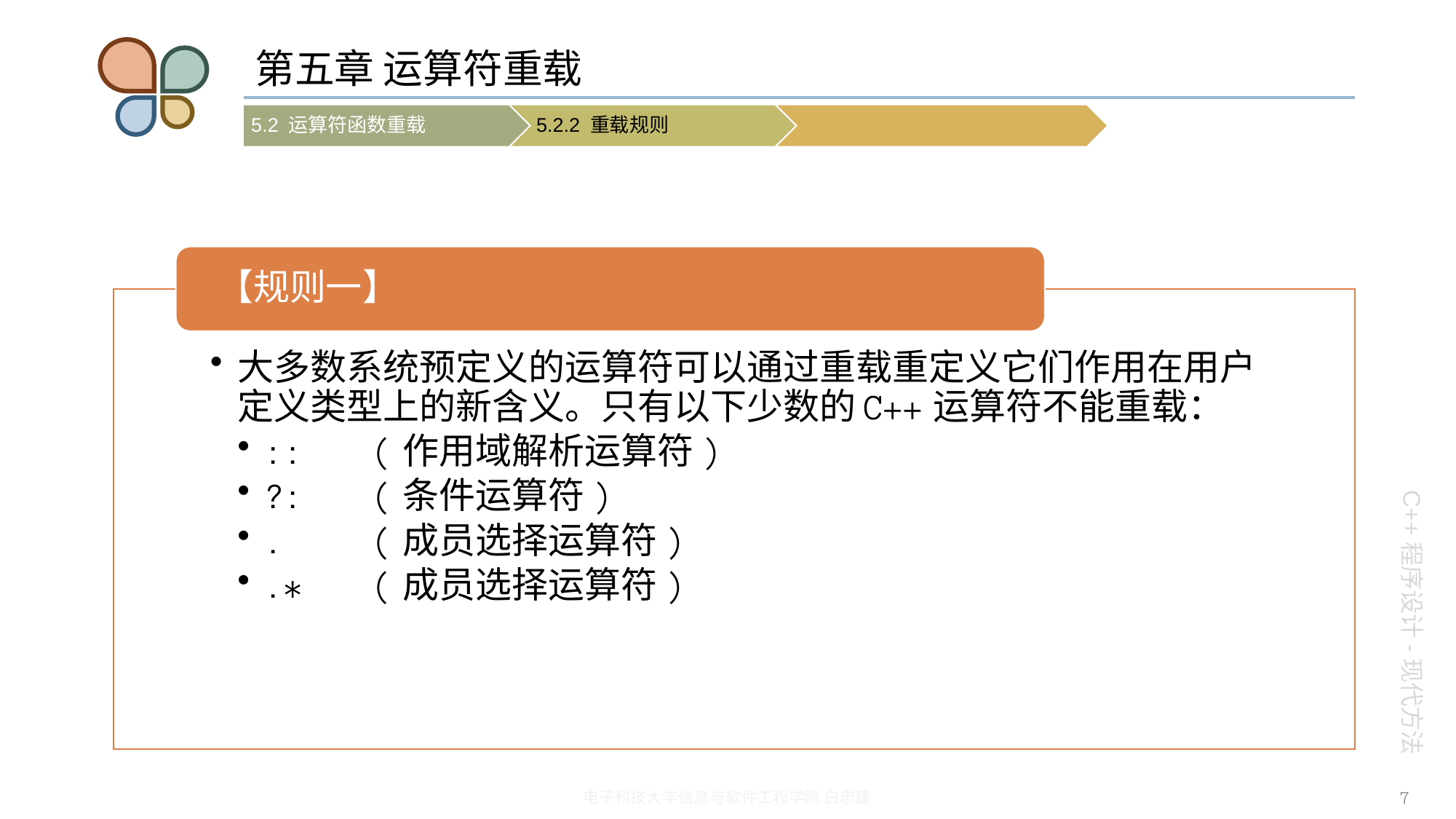

# 第五章 运算符重载
5.2 运算符函数重载
5.2.2 重载规则

大多数系统预定义的运算符可以通过重载重定义它们作用在用户定义类型上的新含义。只有以下少数的C++运算符不能重载：
::	(作用域解析运算符)
?:	(条件运算符)
.	(成员选择运算符)
.*	(成员选择运算符)
【规则一】
7